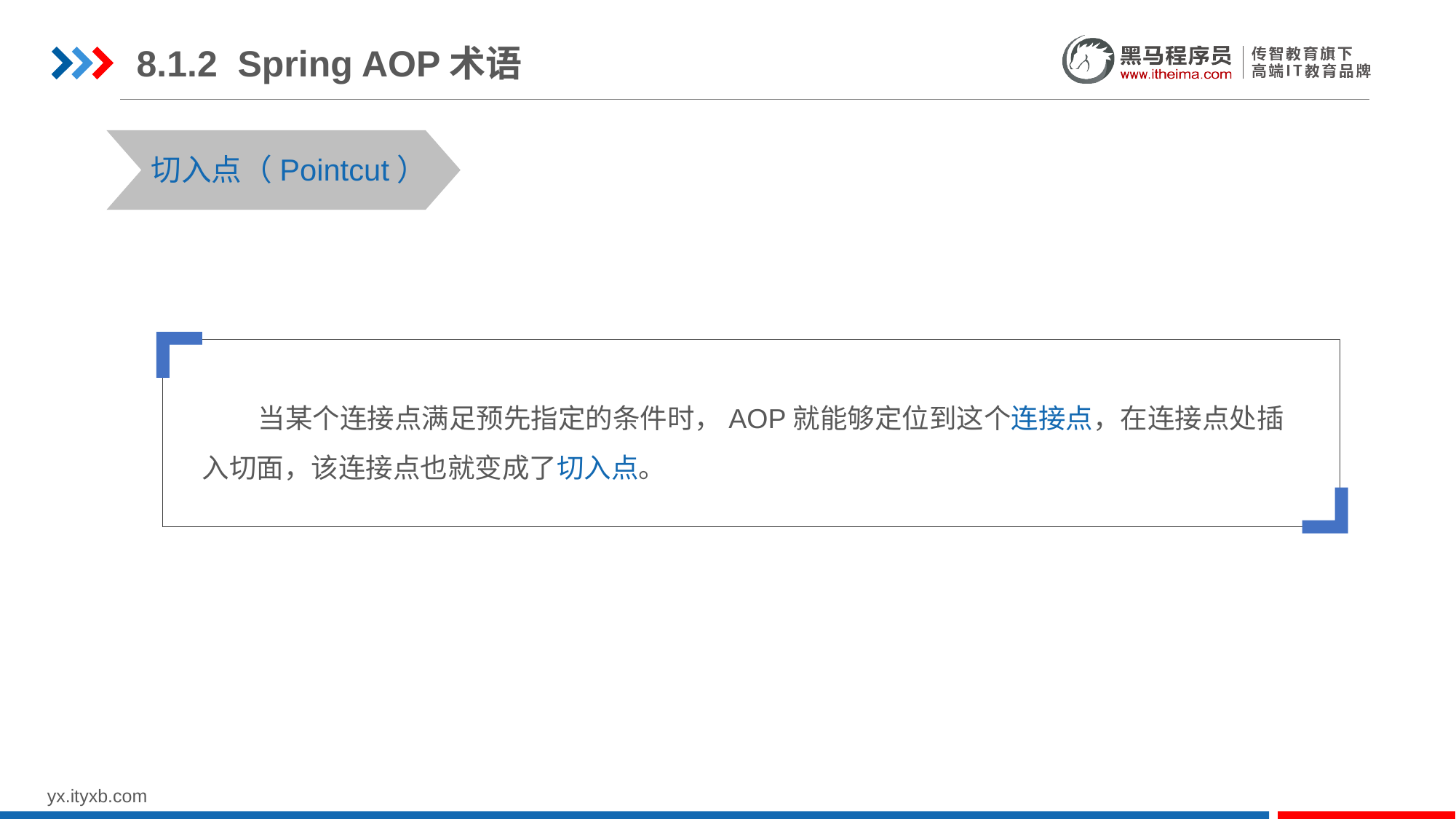

8.1.2  Spring AOP术语

切入点（Pointcut）

        当某个连接点满足预先指定的条件时，AOP就能够定位到这个连接点，在连接点处插入切面，该连接点也就变成了切入点。